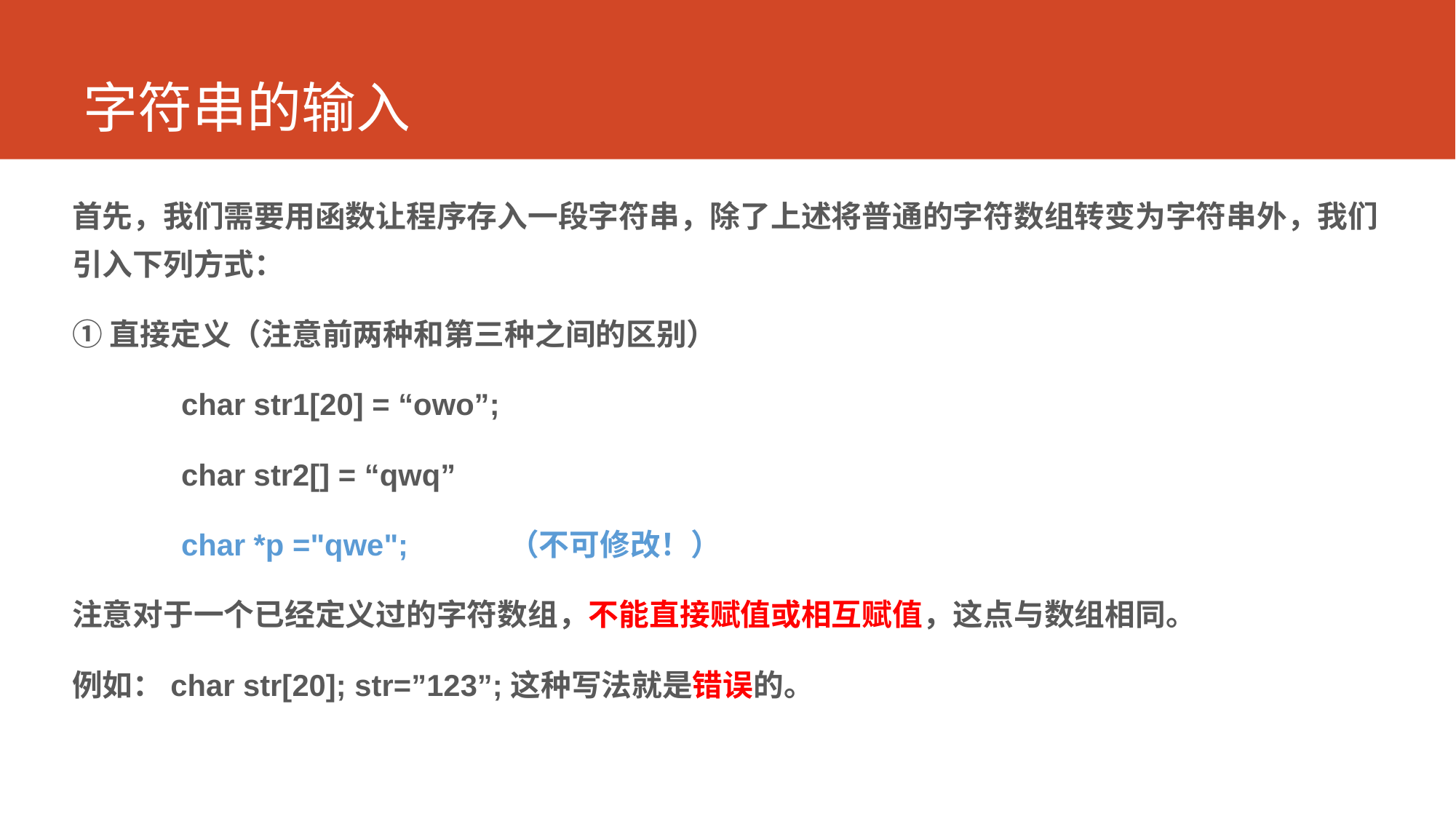

# 字符串的输入
首先，我们需要用函数让程序存入一段字符串，除了上述将普通的字符数组转变为字符串外，我们引入下列方式：
①直接定义（注意前两种和第三种之间的区别）
	char str1[20] = “owo”;
	char str2[] = “qwq”
	char *p ="qwe";	（不可修改！）
注意对于一个已经定义过的字符数组，不能直接赋值或相互赋值，这点与数组相同。
例如：char str[20]; str=”123”;这种写法就是错误的。